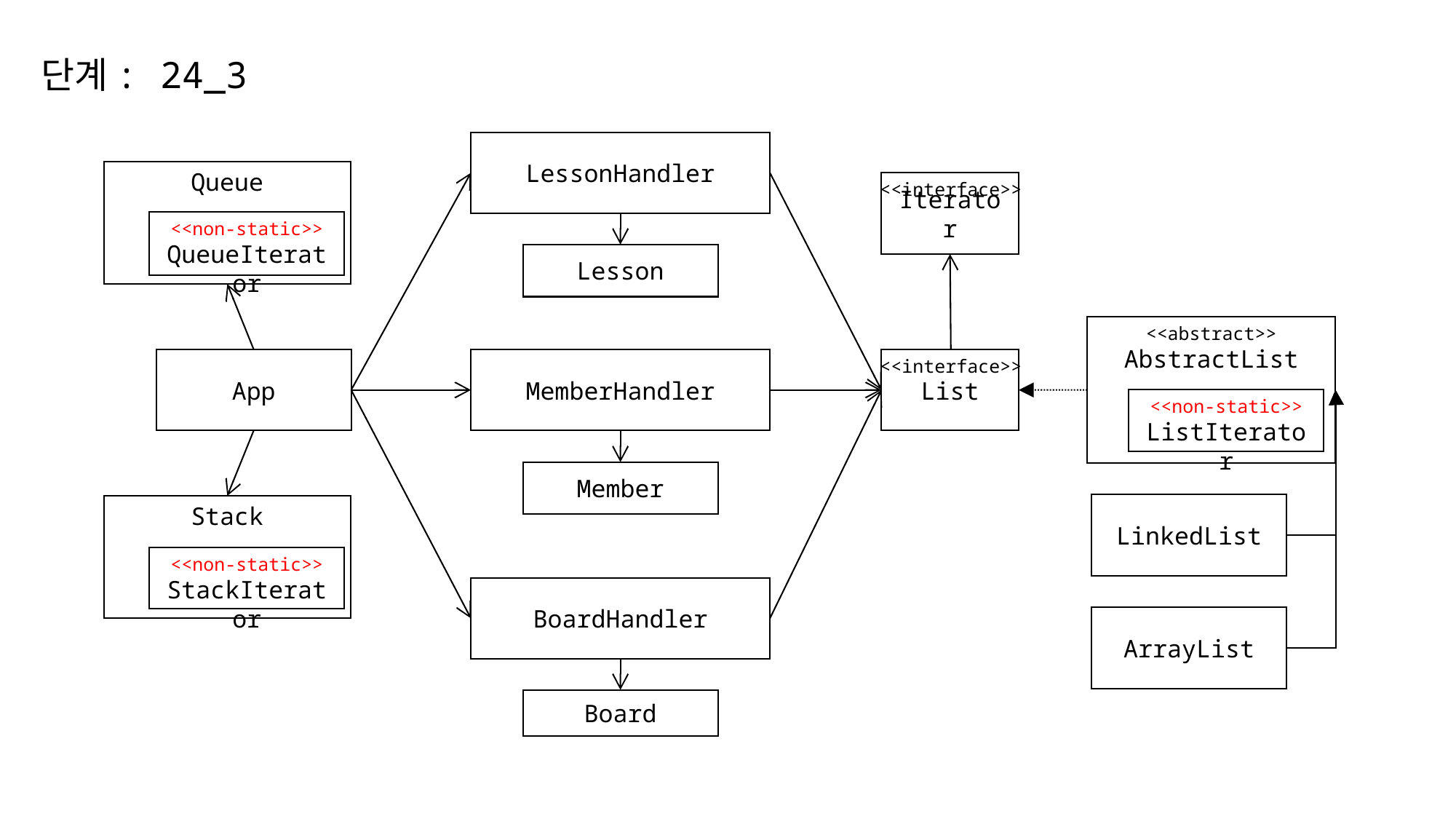

단계: 24_3
LessonHandler
Queue
<<interface>>
Iterator
<<non-static>>
QueueIterator
Lesson
<<abstract>>
AbstractList
<<interface>>
List
MemberHandler
App
<<non-static>>
ListIterator
Member
LinkedList
Stack
<<non-static>>
StackIterator
BoardHandler
ArrayList
Board